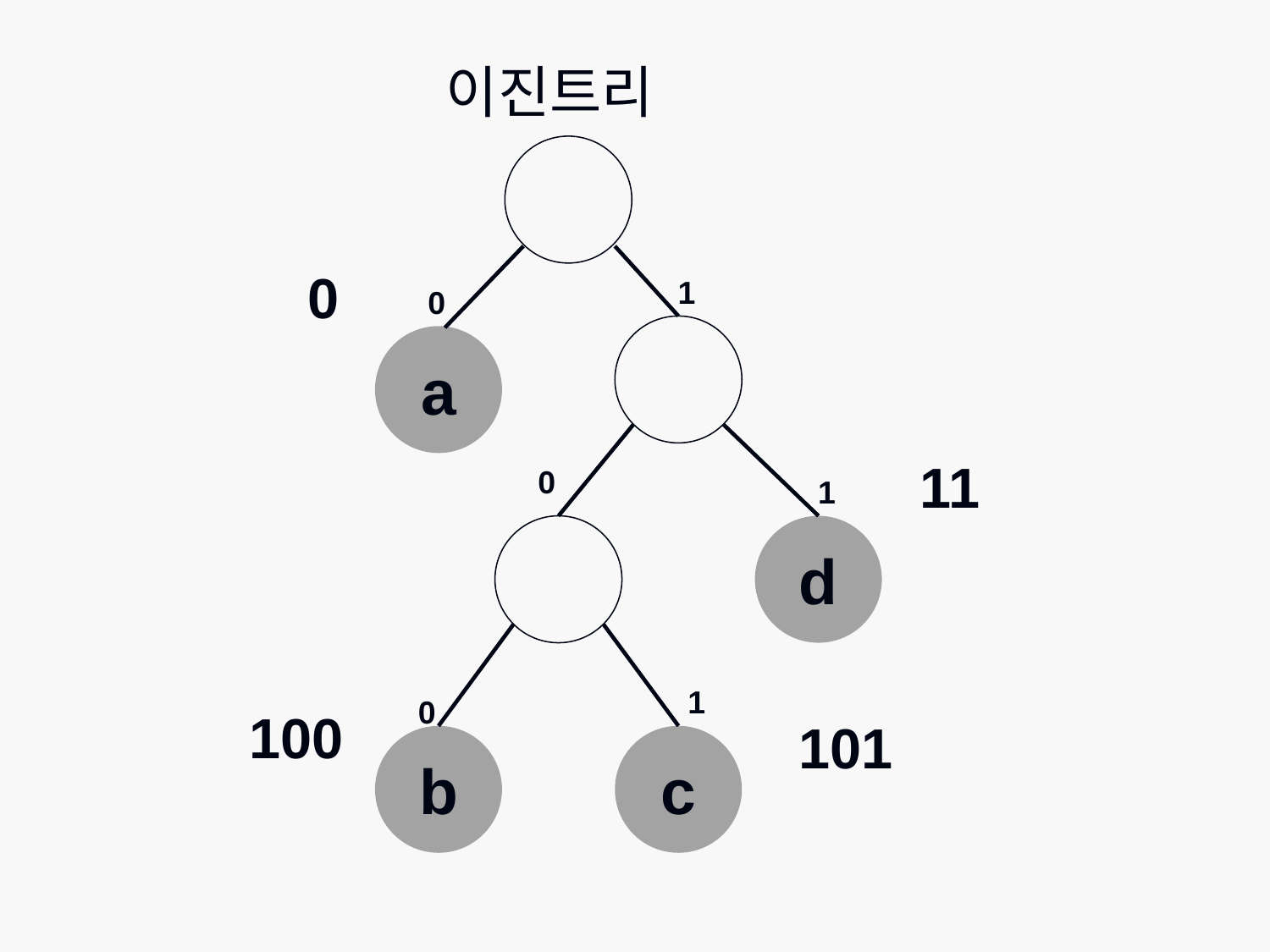

# 이진트리

0
1
0

a
11
0
1

d
1
0
100
101
b
c